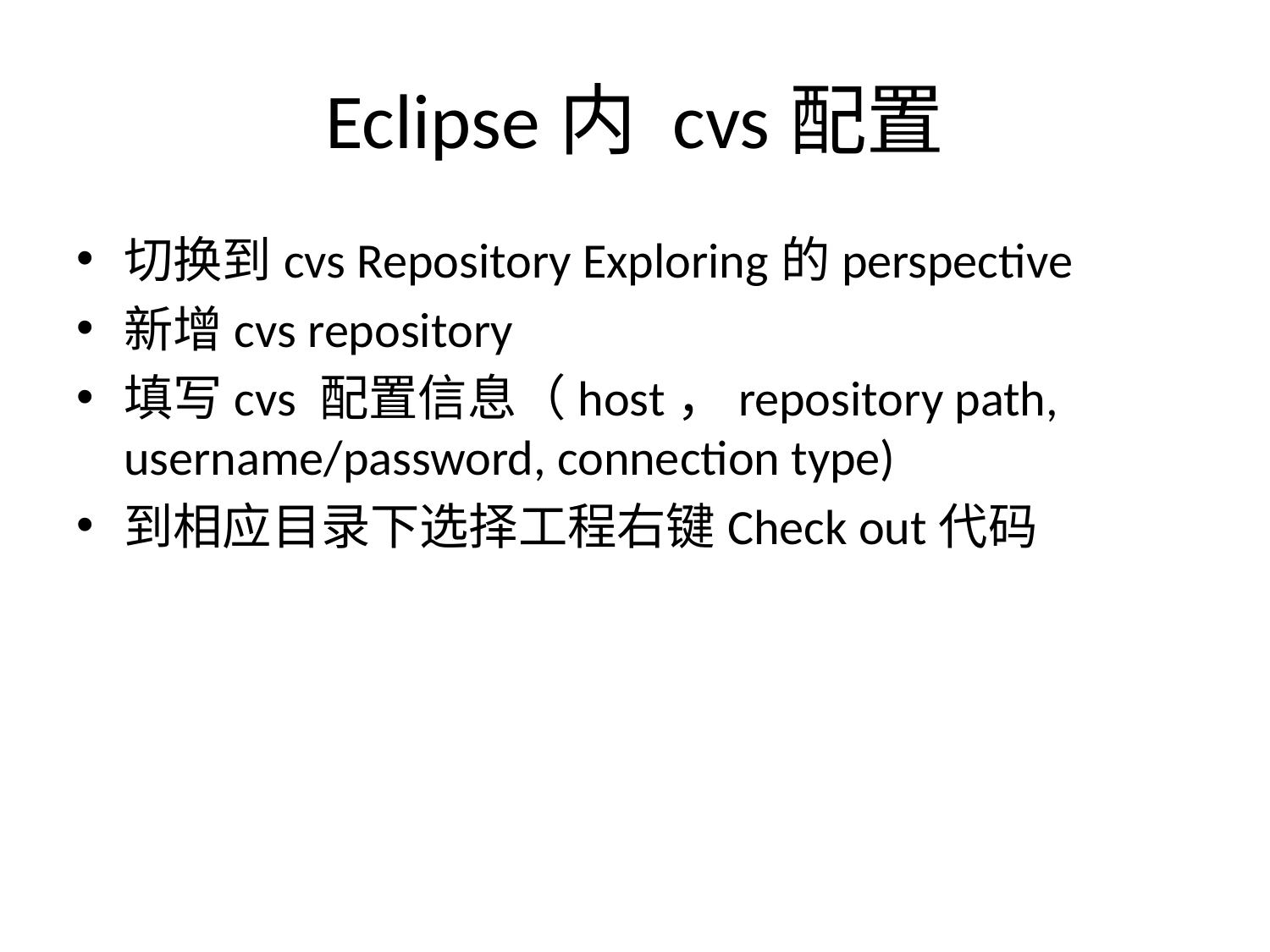

# Eclipse内 cvs配置
切换到cvs Repository Exploring的perspective
新增cvs repository
填写cvs 配置信息（host，repository path, username/password, connection type)
到相应目录下选择工程右键Check out代码